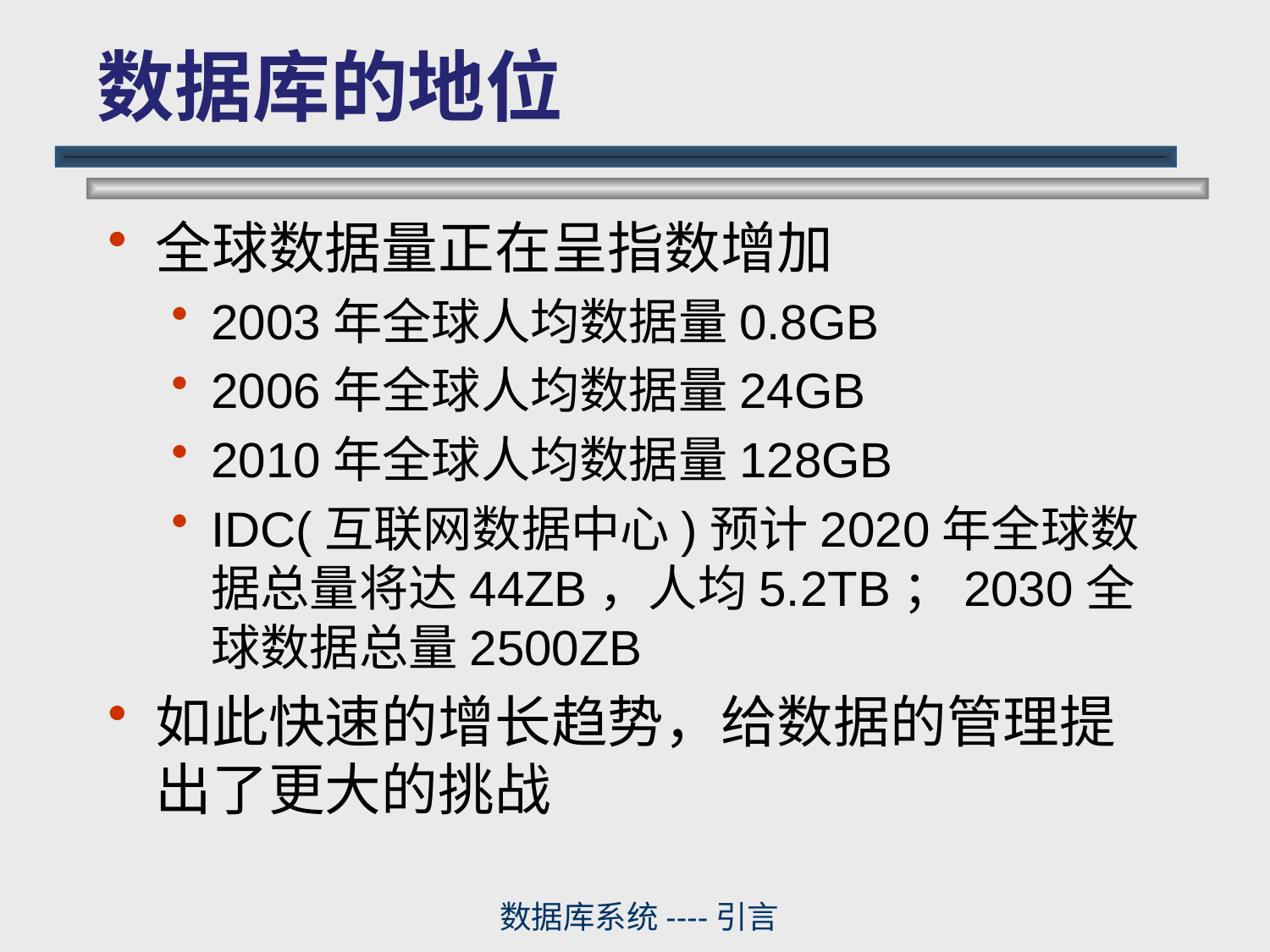

# 数据库的地位
全球数据量正在呈指数增加
2003年全球人均数据量0.8GB
2006年全球人均数据量24GB
2010年全球人均数据量128GB
IDC(互联网数据中心)预计2020年全球数据总量将达44ZB，人均5.2TB；2030全球数据总量2500ZB
如此快速的增长趋势，给数据的管理提出了更大的挑战
数据库系统----引言